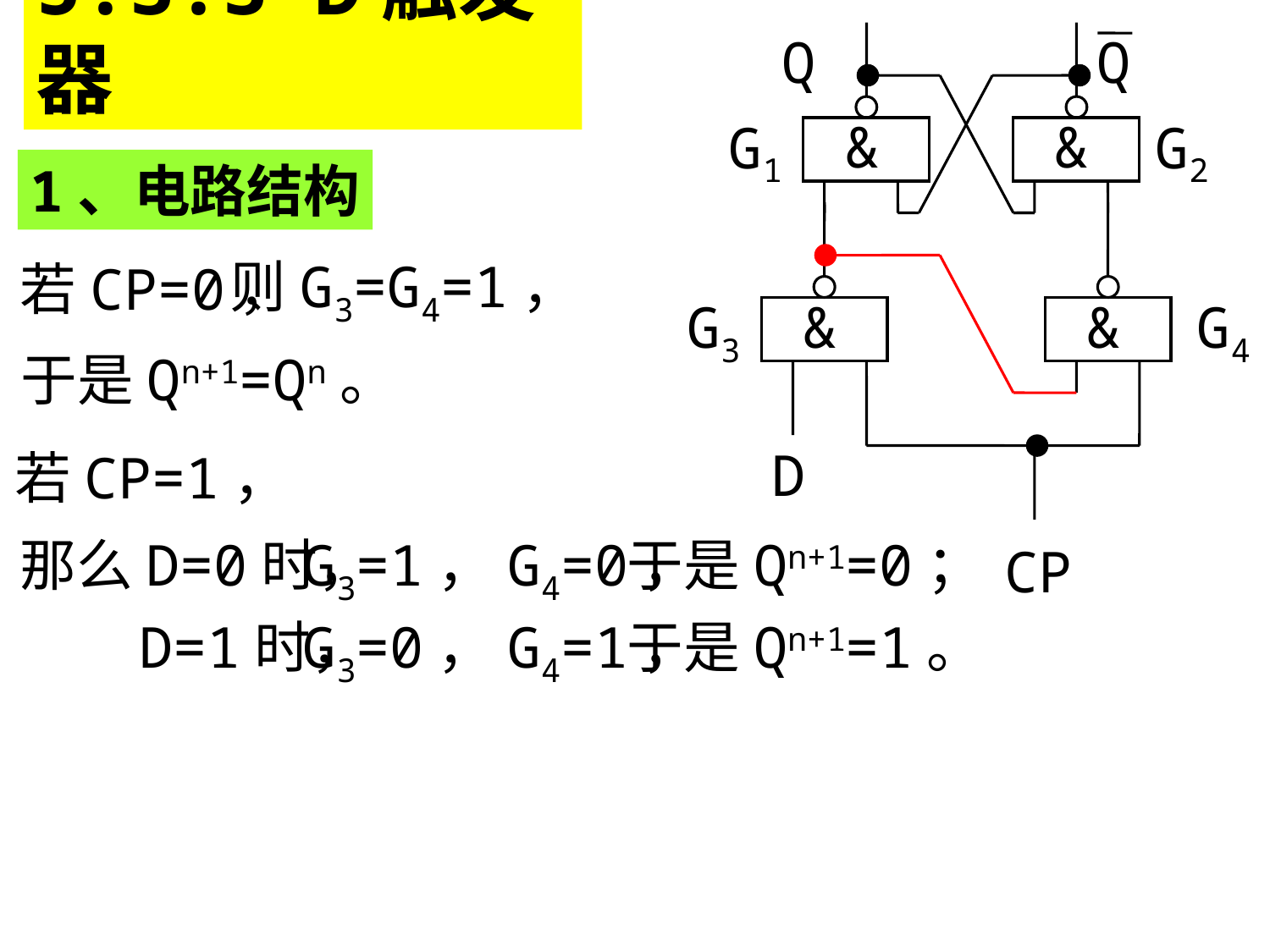

Q
Q

G1
&
&
G2

G3
&
&
G4

D

CP
5.3.3 D触发器
1、电路结构

则G3=G4=1，
若CP=0，
于是Qn+1=Qn。
若CP=1，
那么D=0时，
G3=1，G4=0，
于是Qn+1=0；
D=1时，
G3=0，G4=1，
于是Qn+1=1。
34